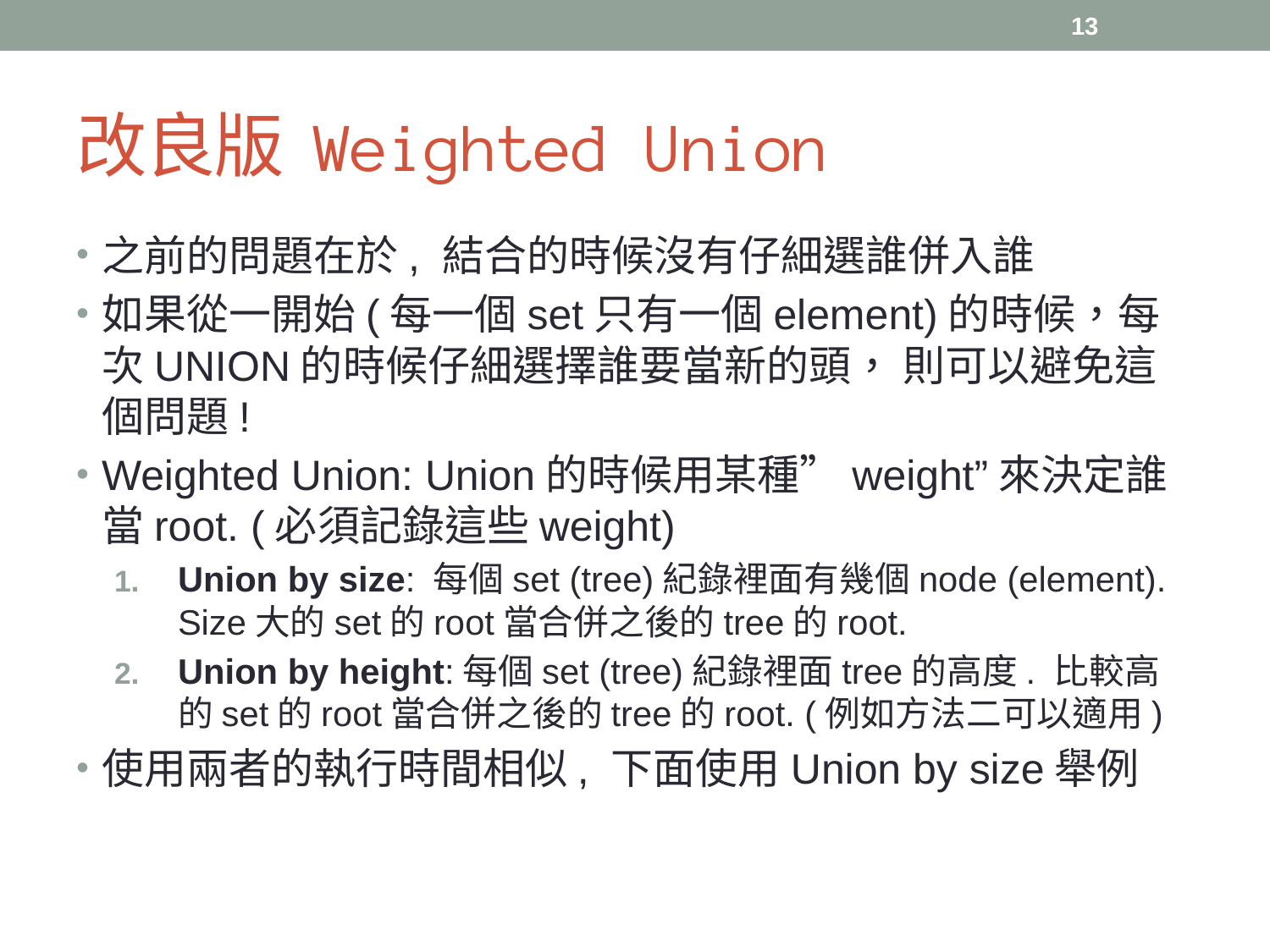

13
# 改良版 Weighted Union
之前的問題在於, 結合的時候沒有仔細選誰併入誰
如果從一開始(每一個set只有一個element)的時候，每次UNION的時候仔細選擇誰要當新的頭， 則可以避免這個問題!
Weighted Union: Union的時候用某種”weight”來決定誰當root. (必須記錄這些weight)
Union by size: 每個set (tree)紀錄裡面有幾個node (element). Size大的set的root當合併之後的tree的root.
Union by height:每個set (tree)紀錄裡面tree的高度. 比較高的set的root當合併之後的tree的root. (例如方法二可以適用)
使用兩者的執行時間相似, 下面使用Union by size舉例